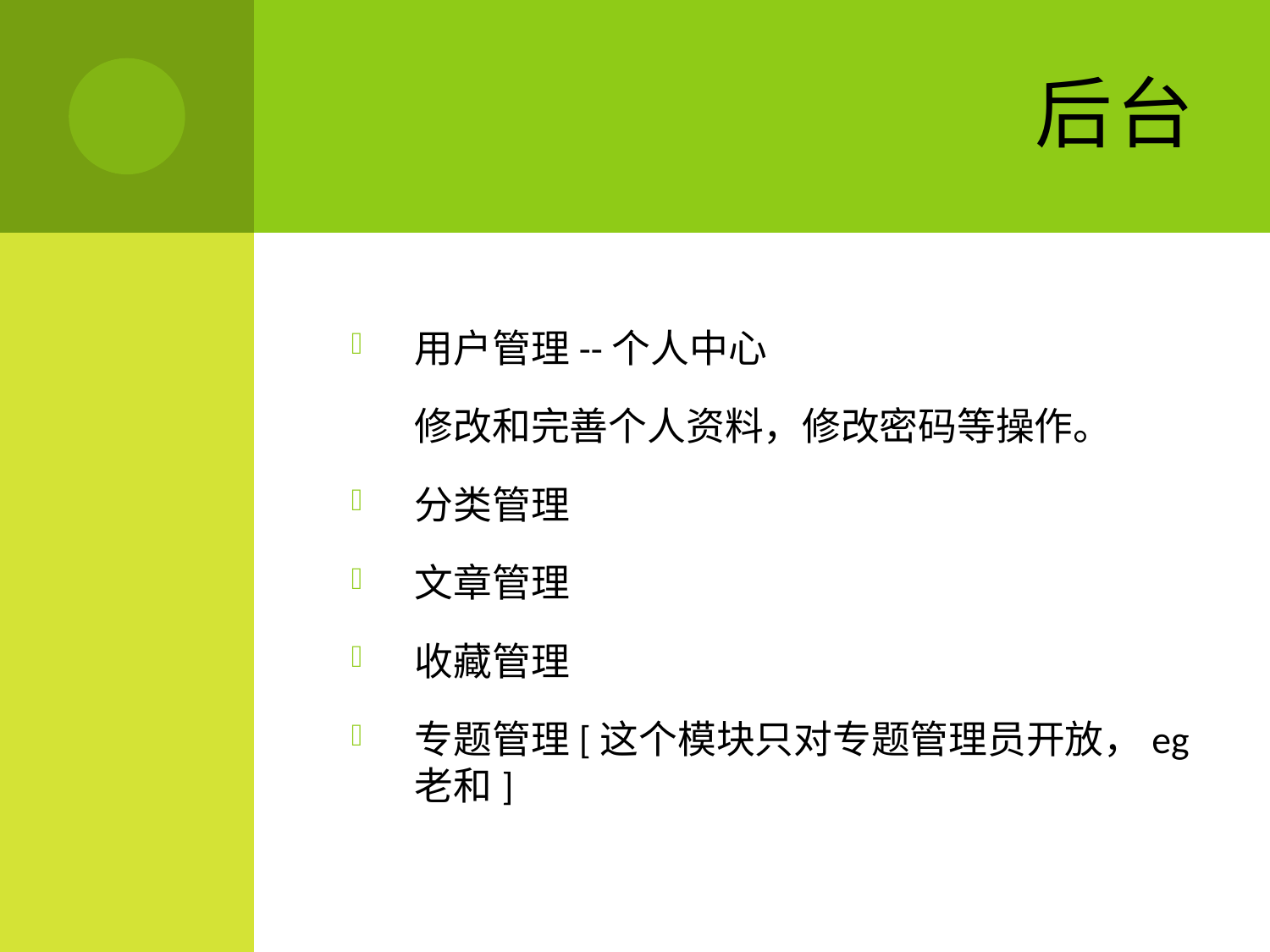

# 后台
用户管理--个人中心
	修改和完善个人资料，修改密码等操作。
分类管理
文章管理
收藏管理
专题管理[这个模块只对专题管理员开放，eg老和]